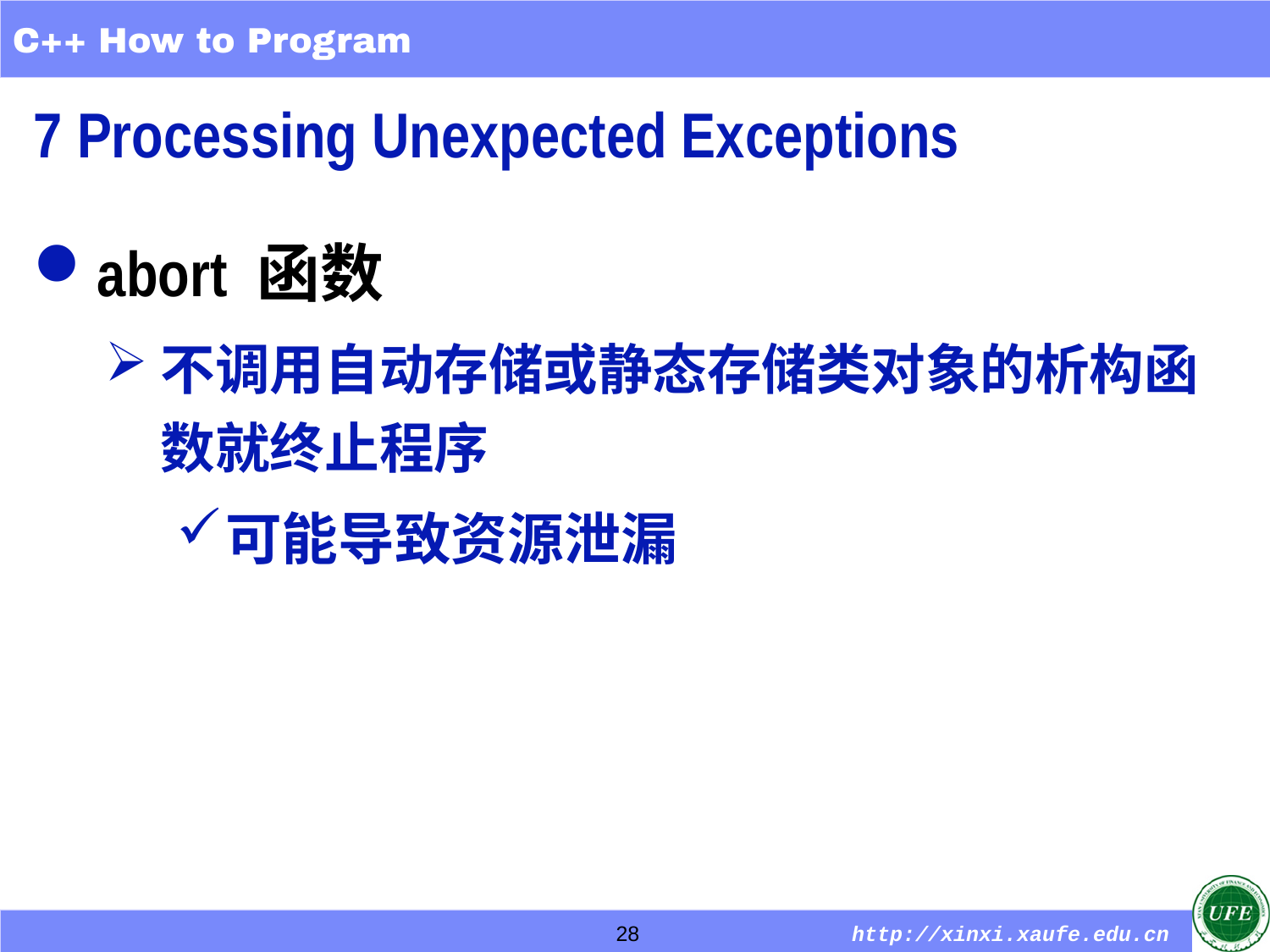

7 Processing Unexpected Exceptions
abort 函数
不调用自动存储或静态存储类对象的析构函数就终止程序
可能导致资源泄漏
28